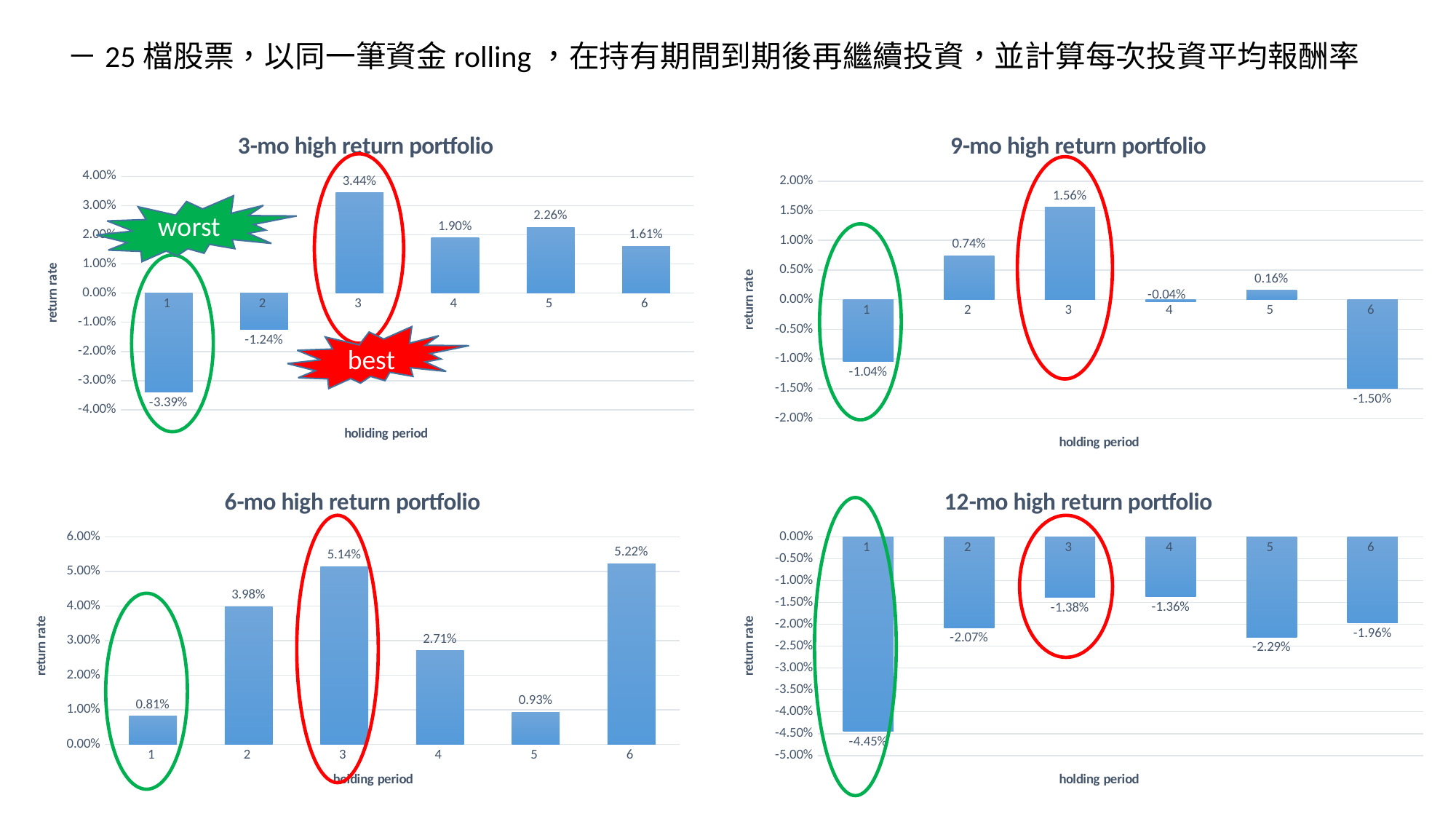

－25檔股票，以同一筆資金rolling，在持有期間到期後再繼續投資，並計算每次投資平均報酬率

### Chart: 9-mo high return portfolio

| Category |  |
|---|---|
| 1 | -0.01043485131678833 |
| 2 | 0.00739850646956521 |
| 3 | 0.015557638191304346 |
| 4 | -0.0003958012588235289 |
| 5 | 0.0015987131377777763 |
| 6 | -0.014991547652173911 |

### Chart: 3-mo high return portfolio

| Category |  |
|---|---|
| 1 | -0.03386083446666667 |
| 2 | -0.012439178533333336 |
| 3 | 0.034378729899999995 |
| 4 | 0.018986392800000012 |
| 5 | 0.02255295879724138 |
| 6 | 0.0160622586 |

best

### Chart: 6-mo high return portfolio

| Category |  |
|---|---|
| 1 | 0.008127718747826064 |
| 2 | 0.03981993502608698 |
| 3 | 0.05142862125217392 |
| 4 | 0.027114633668571426 |
| 5 | 0.009349086822857145 |
| 6 | 0.052226570782608686 |

### Chart: 12-mo high return portfolio

| Category |  |
|---|---|
| 1 | -0.044458390917293235 |
| 2 | -0.020740681468656718 |
| 3 | -0.013781663253333333 |
| 4 | -0.013625710658823531 |
| 5 | -0.022901004124444443 |
| 6 | -0.019635443199999995 |